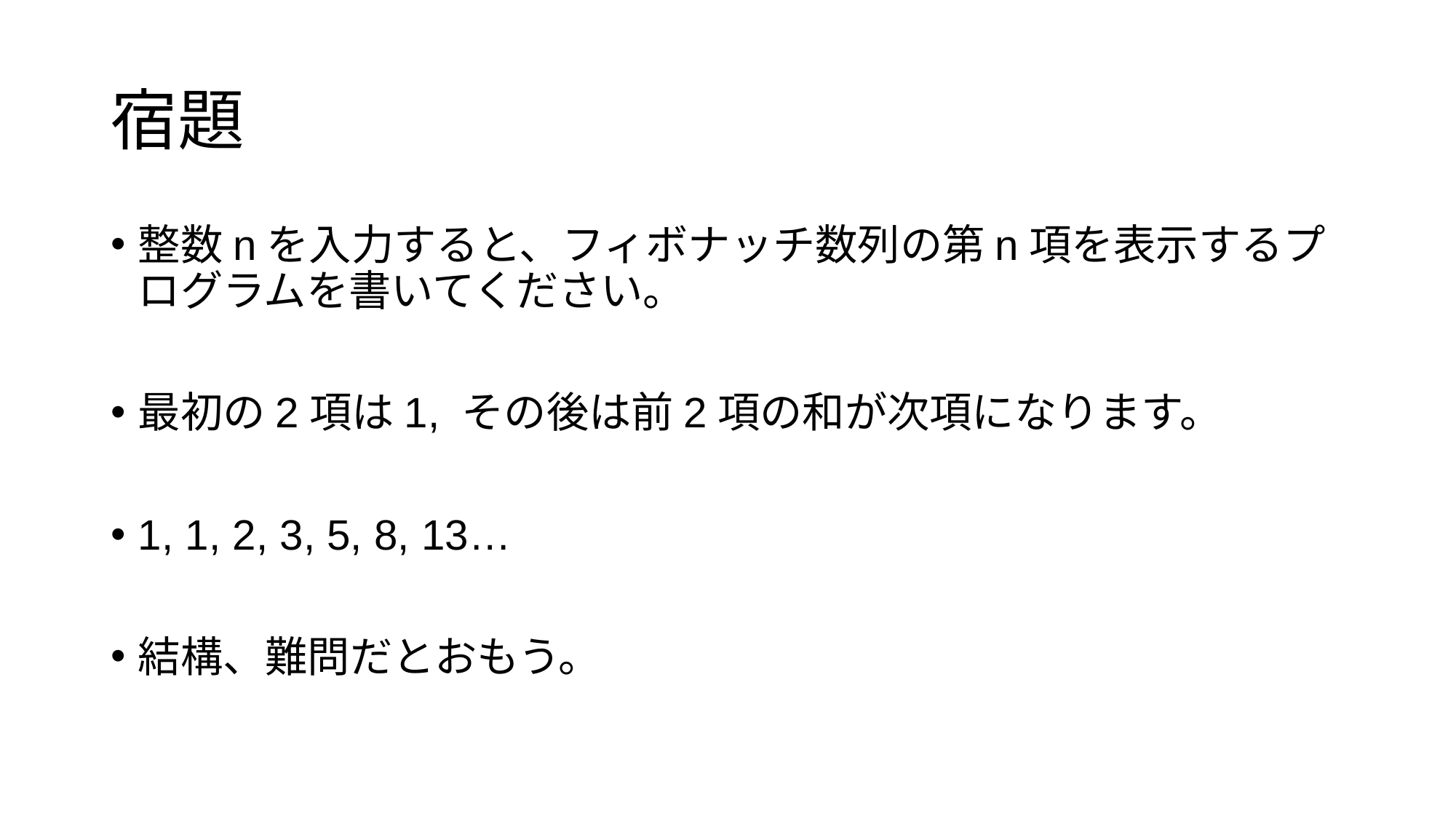

# 宿題
整数nを入力すると、フィボナッチ数列の第n項を表示するプログラムを書いてください。

最初の2項は1, その後は前2項の和が次項になります。

1, 1, 2, 3, 5, 8, 13…

結構、難問だとおもう。